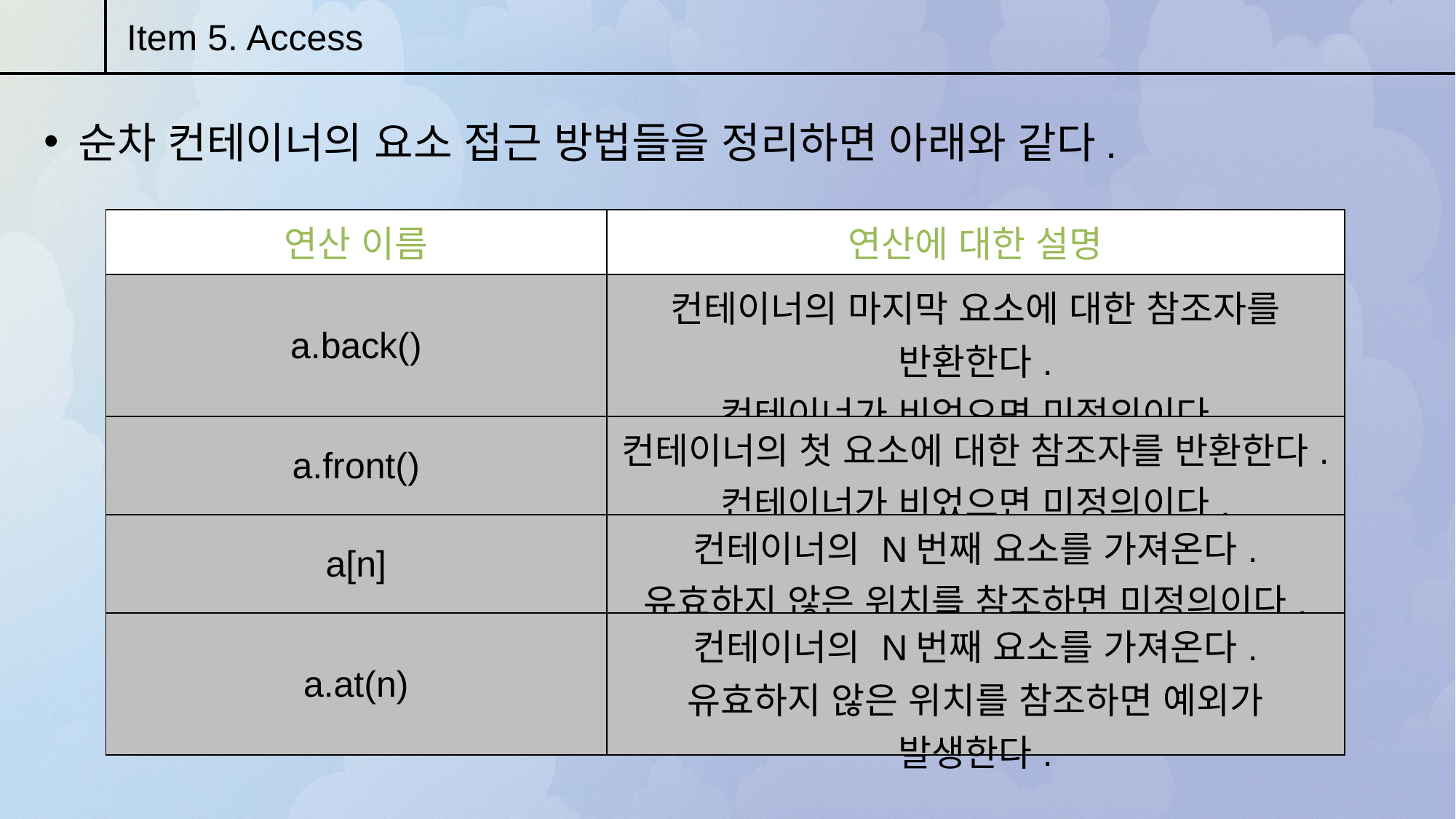

Item 5. Access
순차 컨테이너의 요소 접근 방법들을 정리하면 아래와 같다.
| 연산 이름 | 연산에 대한 설명 |
| --- | --- |
| a.back() | 컨테이너의 마지막 요소에 대한 참조자를 반환한다. 컨테이너가 비었으면 미정의이다. |
| a.front() | 컨테이너의 첫 요소에 대한 참조자를 반환한다. 컨테이너가 비었으면 미정의이다. |
| a[n] | 컨테이너의 N번째 요소를 가져온다. 유효하지 않은 위치를 참조하면 미정의이다. |
| a.at(n) | 컨테이너의 N번째 요소를 가져온다. 유효하지 않은 위치를 참조하면 예외가 발생한다. |